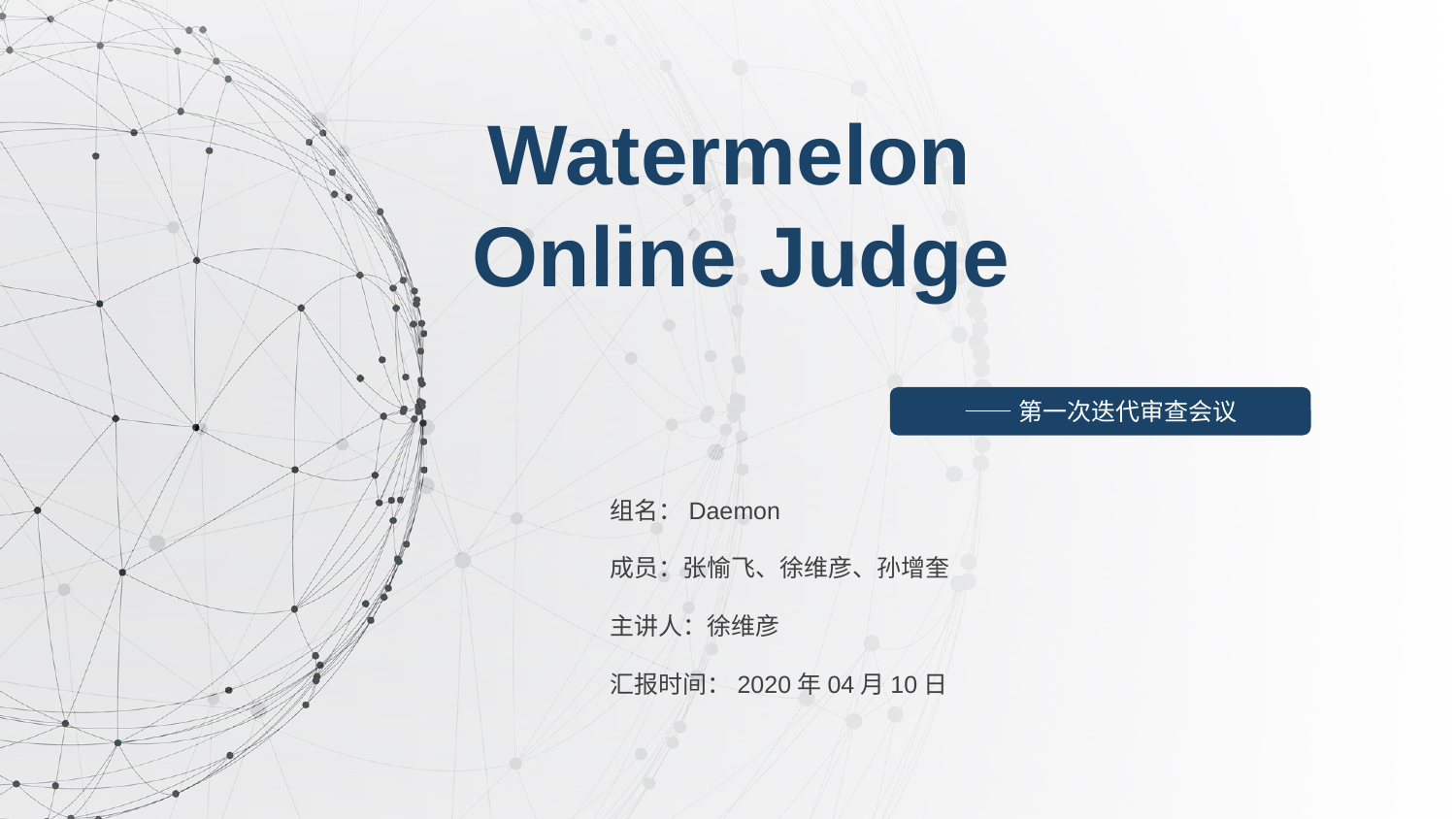

Watermelon
Online Judge

——第一次迭代审查会议
组名：Daemon

成员：张愉飞、徐维彦、孙增奎

主讲人：徐维彦

汇报时间：2020年04月10日